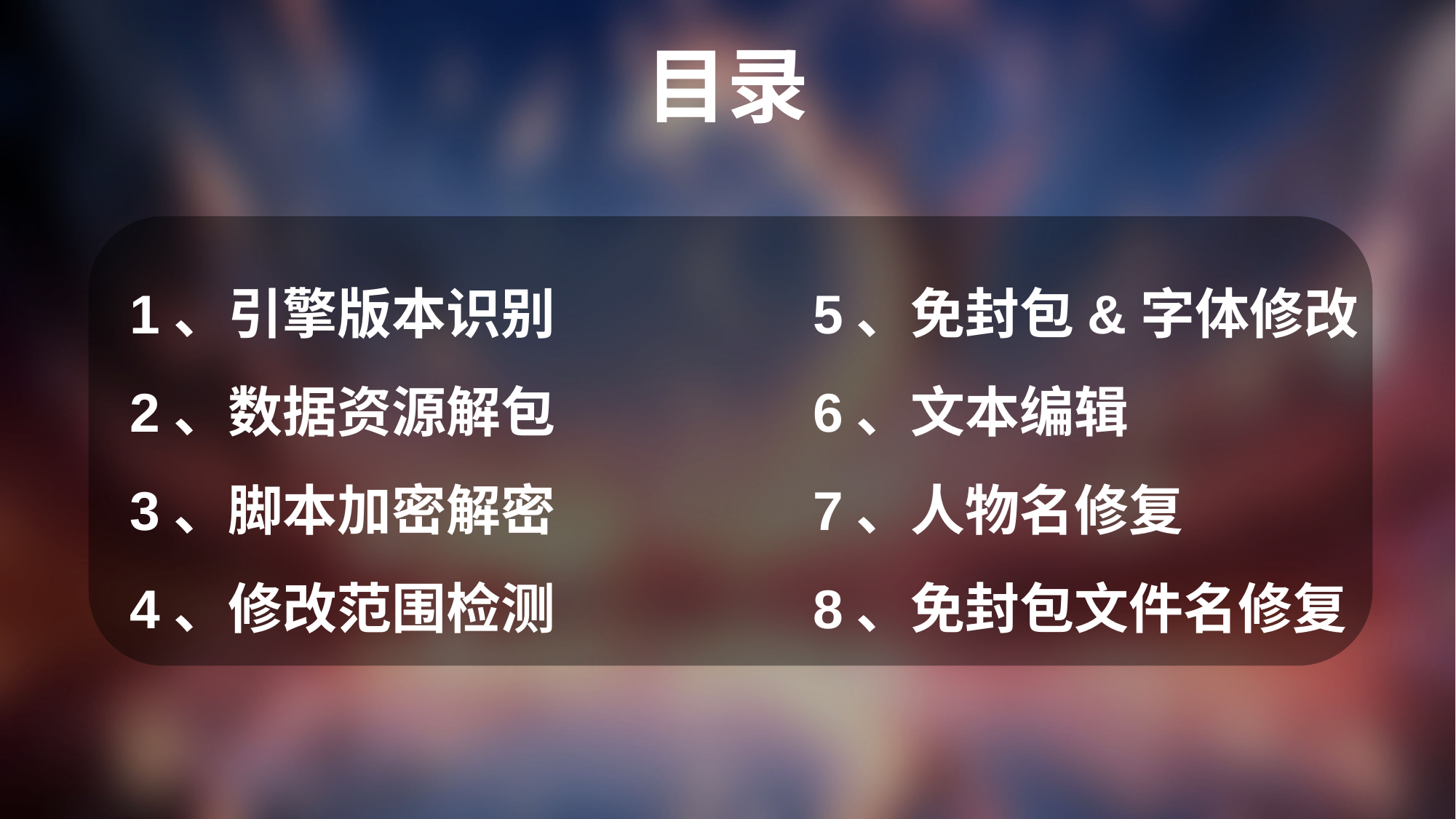

目录

1、引擎版本识别
2、数据资源解包
3、脚本加密解密
4、修改范围检测
5、免封包&字体修改
6、文本编辑
7、人物名修复
8、免封包文件名修复